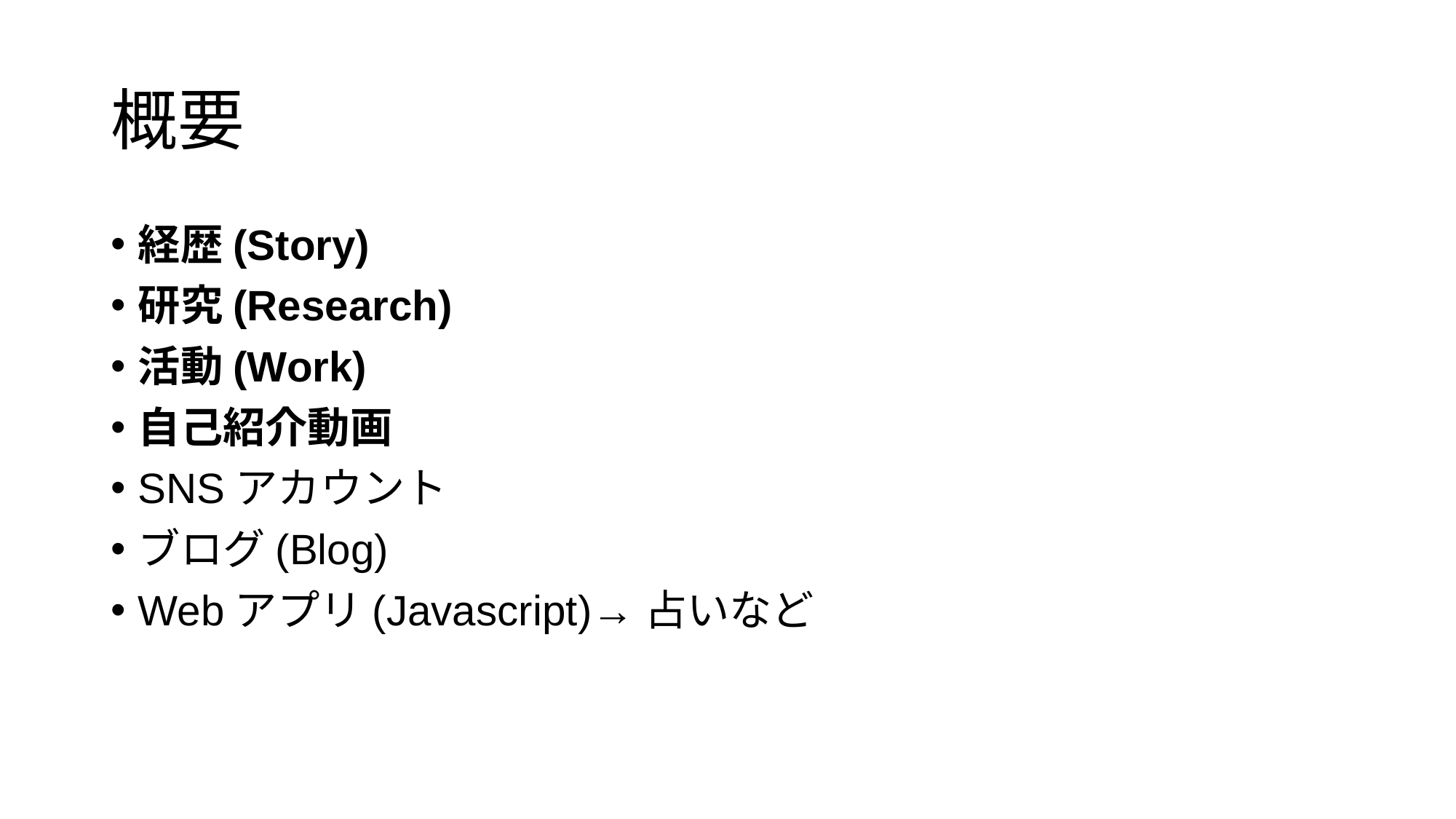

# 概要
経歴(Story)
研究(Research)
活動(Work)
自己紹介動画
SNSアカウント
ブログ(Blog)
Webアプリ(Javascript)→占いなど